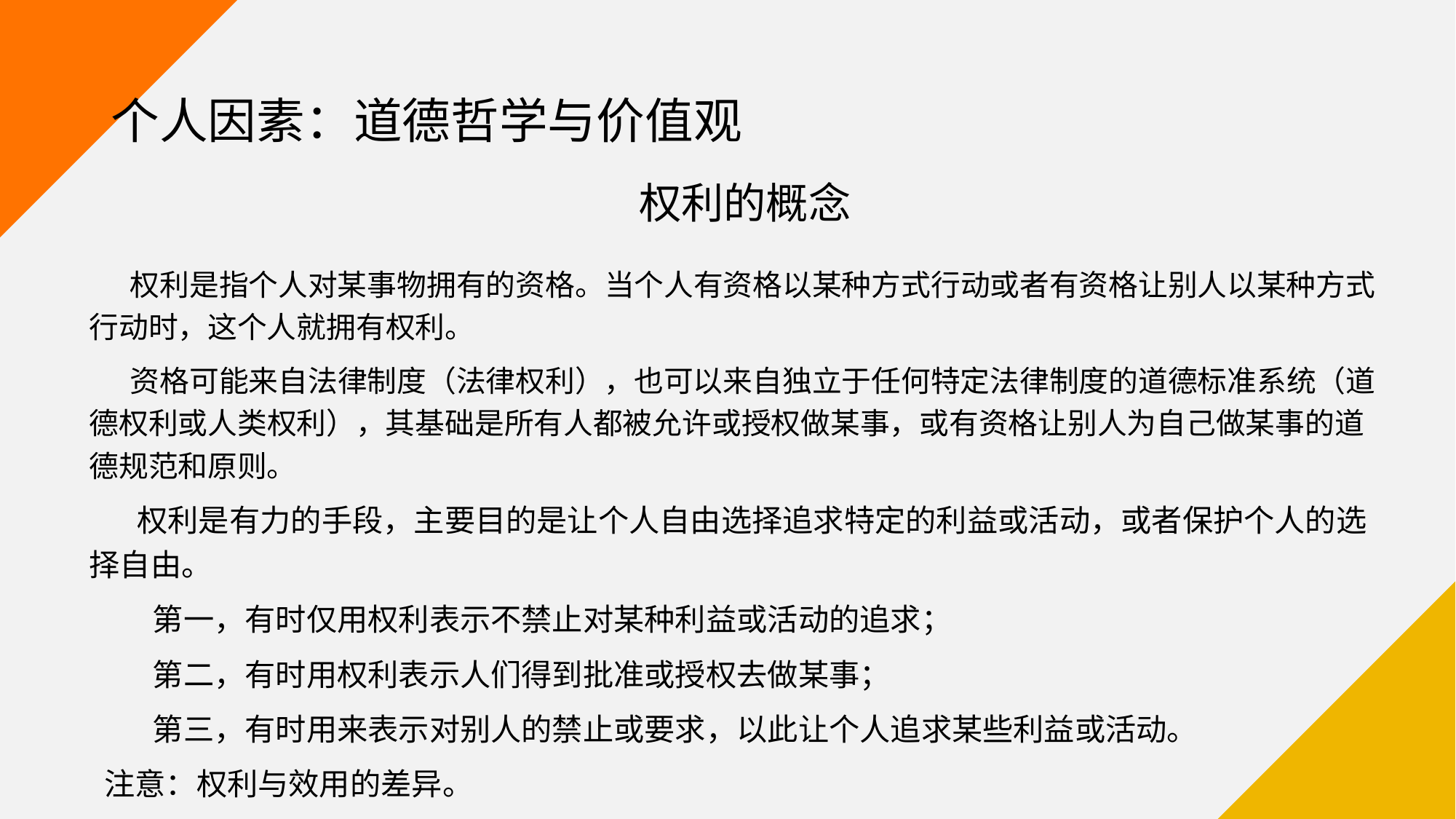

# 个人因素：道德哲学与价值观
权利的概念
         权利是指个人对某事物拥有的资格。当个人有资格以某种方式行动或者有资格让别人以某种方式行动时，这个人就拥有权利。
         资格可能来自法律制度（法律权利），也可以来自独立于任何特定法律制度的道德标准系统（道德权利或人类权利），其基础是所有人都被允许或授权做某事，或有资格让别人为自己做某事的道德规范和原则。
           权利是有力的手段，主要目的是让个人自由选择追求特定的利益或活动，或者保护个人的选择自由。
            第一，有时仅用权利表示不禁止对某种利益或活动的追求；
            第二，有时用权利表示人们得到批准或授权去做某事；
            第三，有时用来表示对别人的禁止或要求，以此让个人追求某些利益或活动。
     注意：权利与效用的差异。